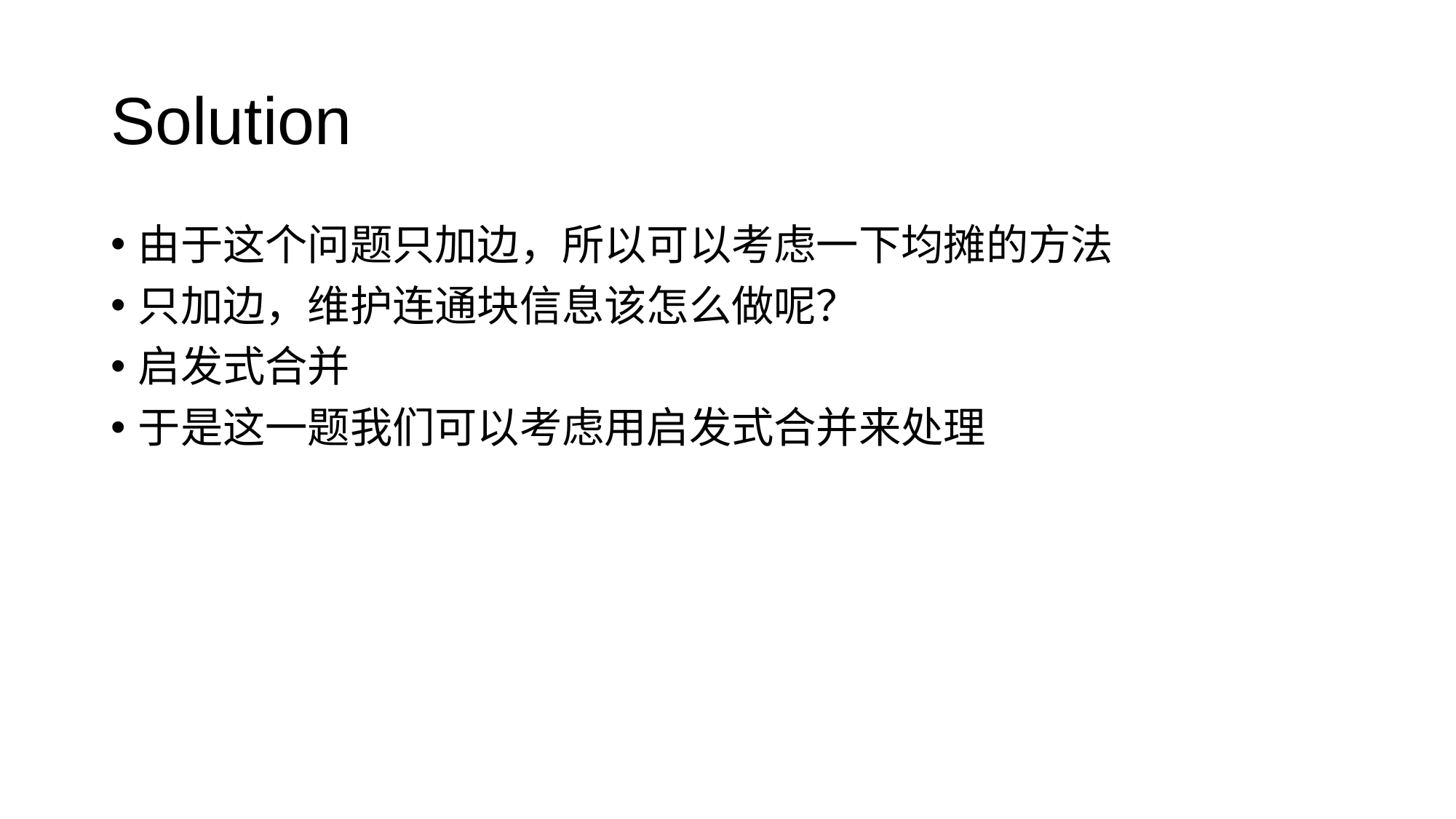

# Solution
由于这个问题只加边，所以可以考虑一下均摊的方法
只加边，维护连通块信息该怎么做呢？
启发式合并
于是这一题我们可以考虑用启发式合并来处理